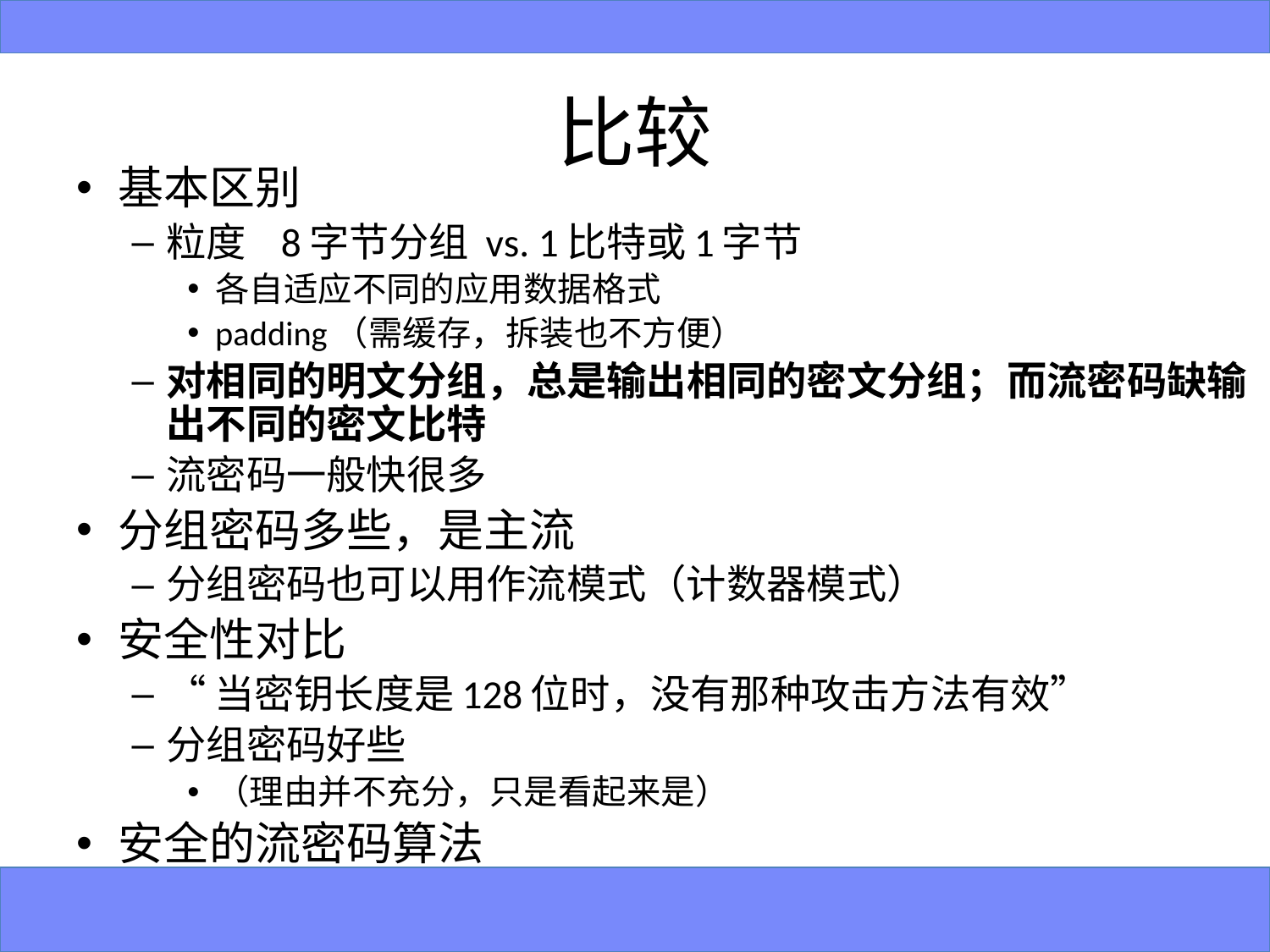

# 比较
基本区别
粒度   8字节分组 vs. 1比特或1字节
各自适应不同的应用数据格式
padding（需缓存，拆装也不方便）
对相同的明文分组，总是输出相同的密文分组；而流密码缺输出不同的密文比特
流密码一般快很多
分组密码多些，是主流
分组密码也可以用作流模式（计数器模式）
安全性对比
“当密钥长度是128位时，没有那种攻击方法有效”
分组密码好些
（理由并不充分，只是看起来是）
安全的流密码算法